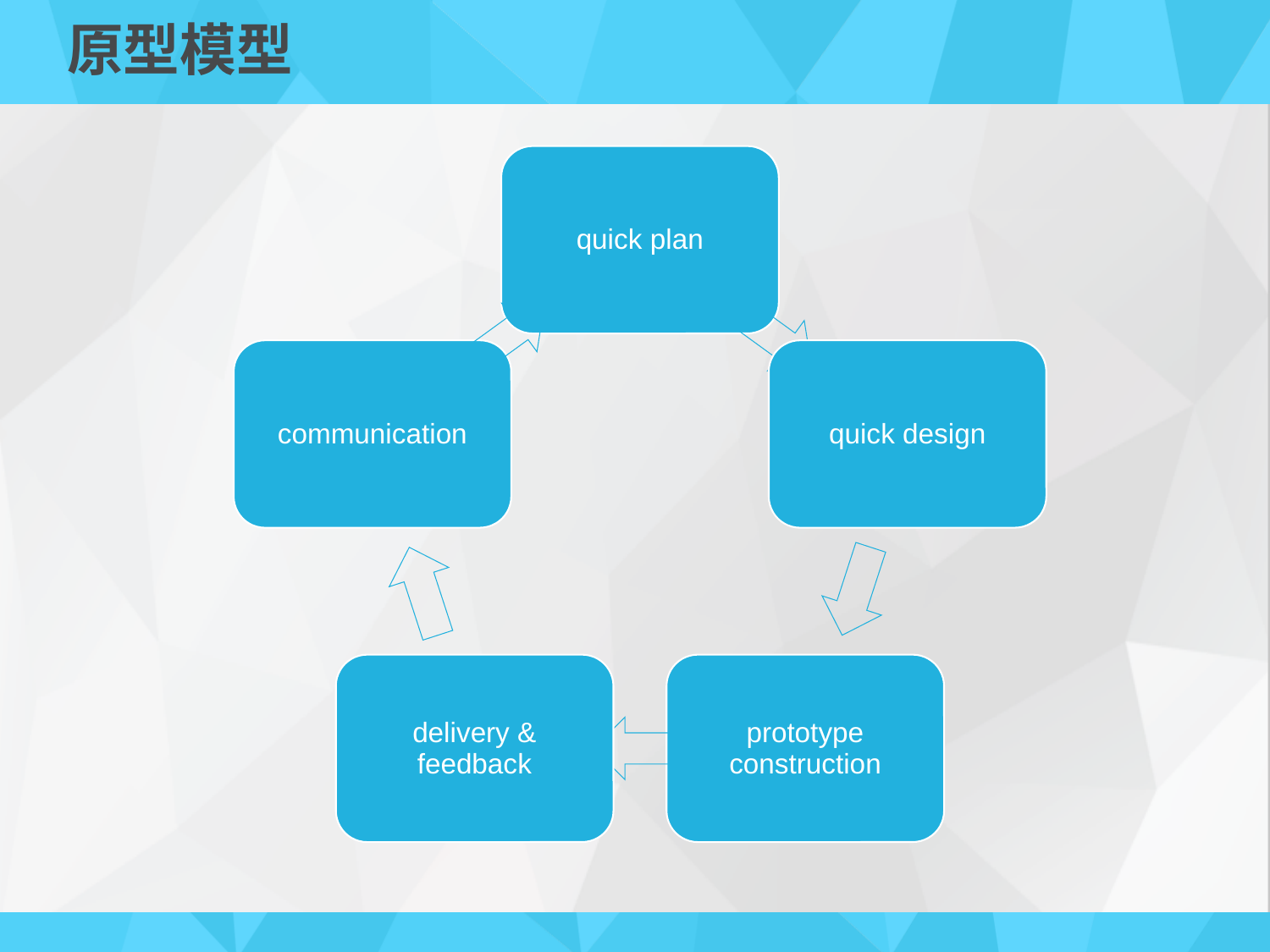

# 原型模型
quick plan
quick design
prototype construction
communication
delivery & feedback